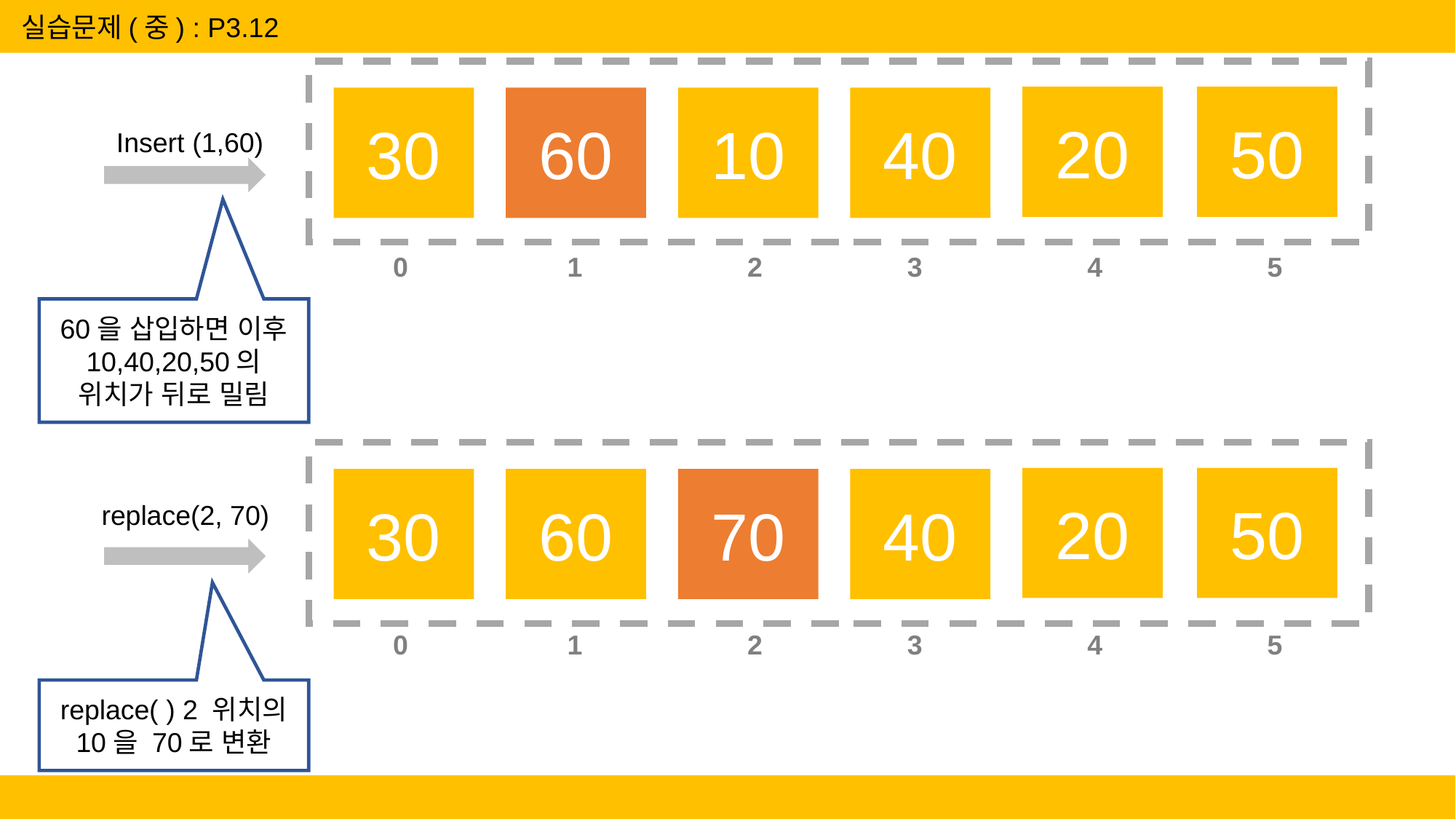

실습문제(중) : P3.12

50
20
40
30
60
10
Insert (1,60)

3
4
5
1
2
0
60을 삽입하면 이후 10,40,20,50의 위치가 뒤로 밀림

50
20
40
30
60
70
replace(2, 70)

3
4
5
1
2
0
replace( ) 2 위치의 10을 70로 변환